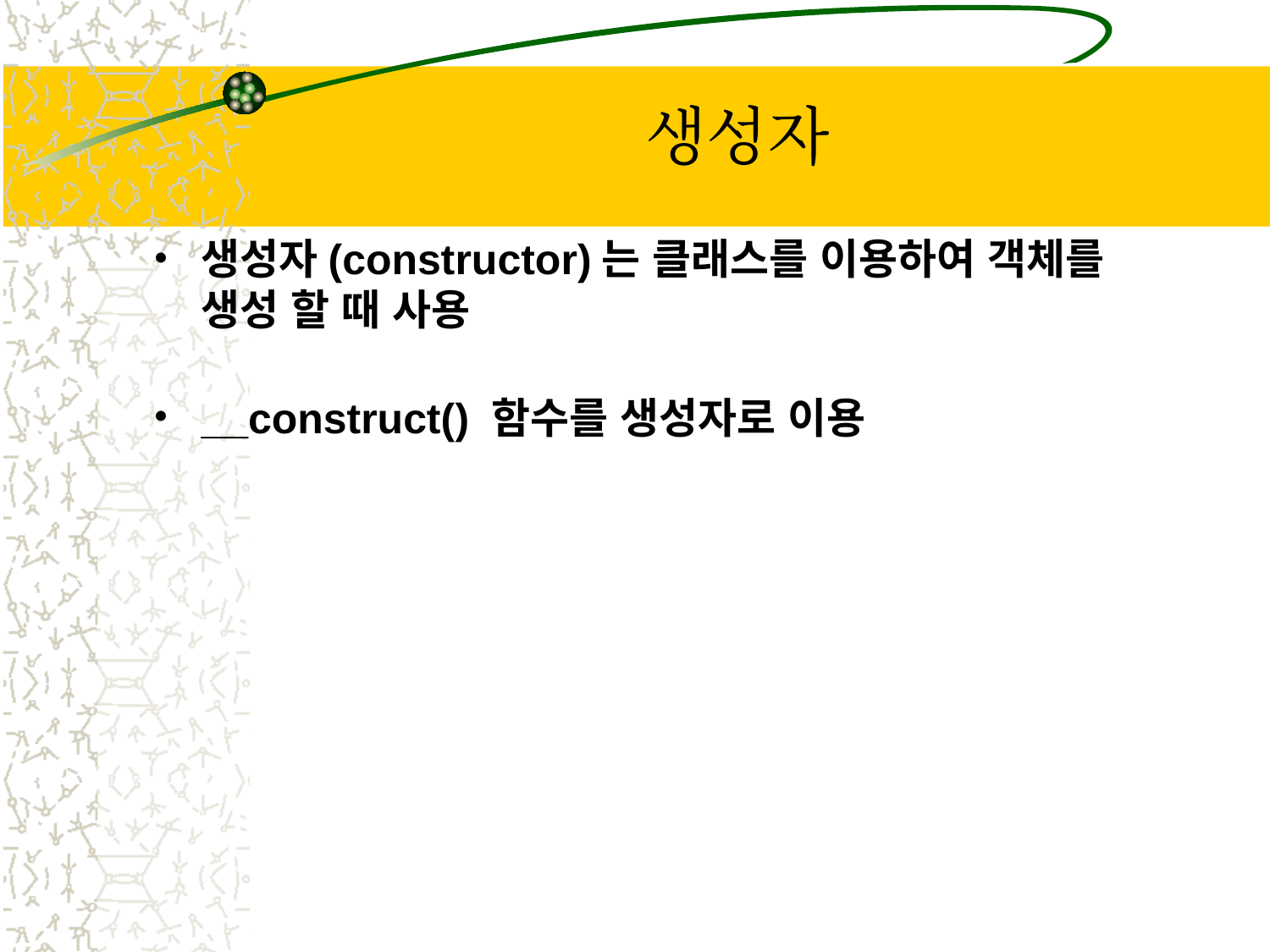

# 생성자
생성자(constructor)는 클래스를 이용하여 객체를 생성 할 때 사용

__construct() 함수를 생성자로 이용